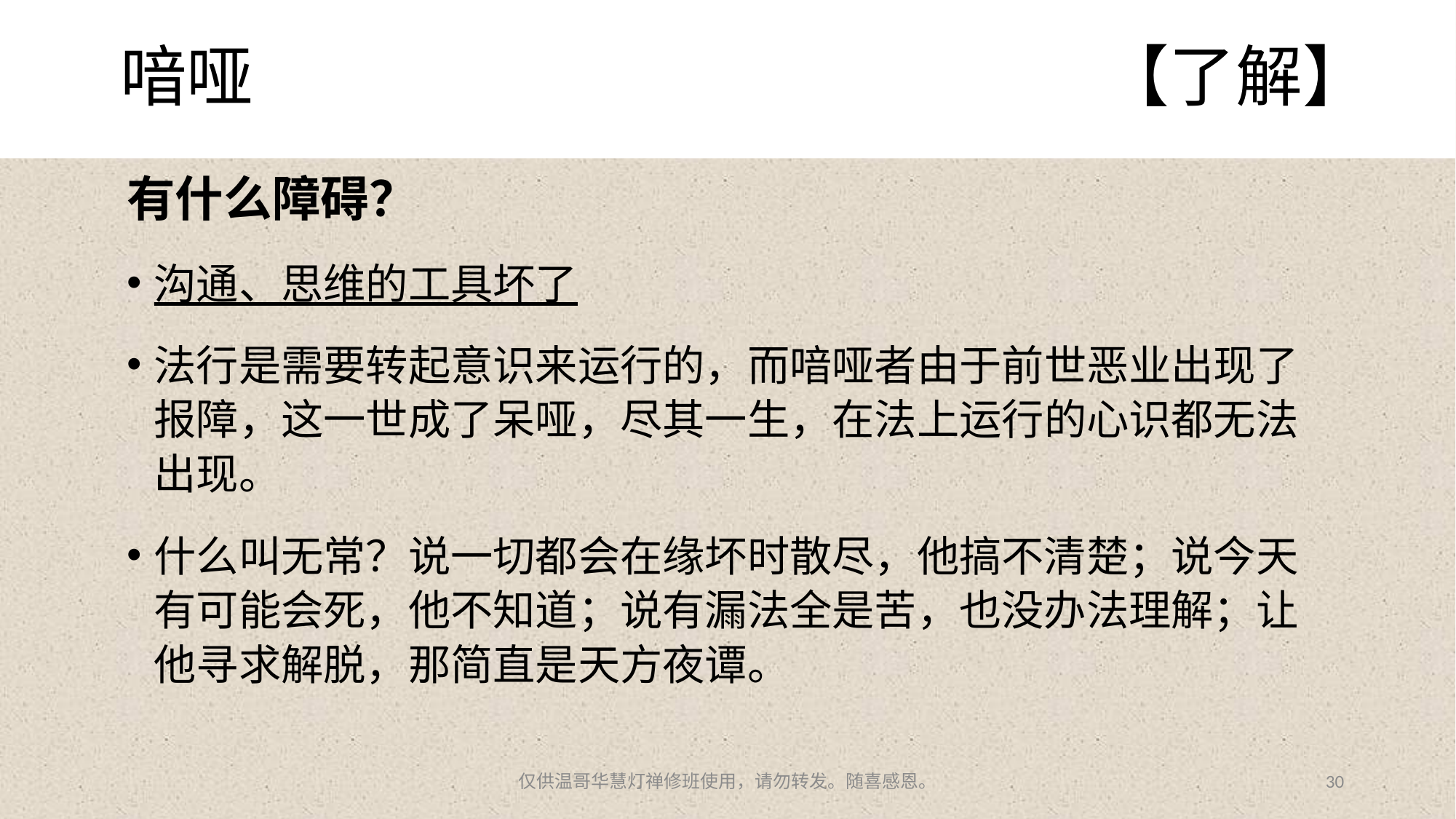

# 喑哑								【了解】
有什么障碍？
沟通、思维的工具坏了
法行是需要转起意识来运行的，而喑哑者由于前世恶业出现了报障，这一世成了呆哑，尽其一生，在法上运行的心识都无法出现。
什么叫无常？说一切都会在缘坏时散尽，他搞不清楚；说今天有可能会死，他不知道；说有漏法全是苦，也没办法理解；让他寻求解脱，那简直是天方夜谭。
仅供温哥华慧灯禅修班使用，请勿转发。随喜感恩。
30